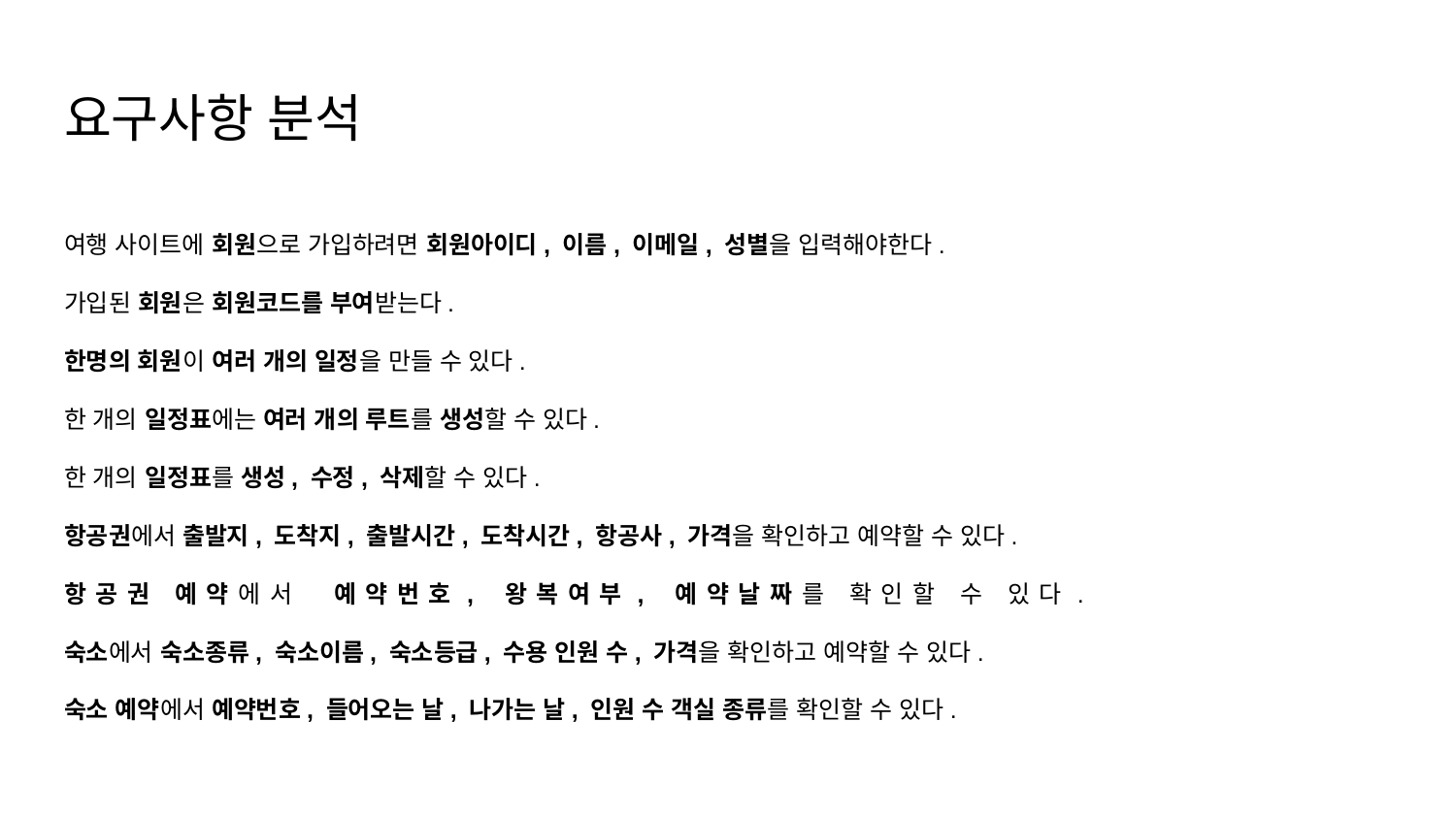

# 요구사항 분석
여행 사이트에 회원으로 가입하려면 회원아이디, 이름, 이메일, 성별을 입력해야한다.
가입된 회원은 회원코드를 부여받는다.
한명의 회원이 여러 개의 일정을 만들 수 있다.
한 개의 일정표에는 여러 개의 루트를 생성할 수 있다.
한 개의 일정표를 생성, 수정, 삭제할 수 있다.
항공권에서 출발지, 도착지, 출발시간, 도착시간, 항공사, 가격을 확인하고 예약할 수 있다.
항공권 예약에서  예약번호, 왕복여부, 예약날짜를 확인할 수 있다.
숙소에서 숙소종류, 숙소이름, 숙소등급, 수용 인원 수, 가격을 확인하고 예약할 수 있다.
숙소 예약에서 예약번호, 들어오는 날, 나가는 날, 인원 수 객실 종류를 확인할 수 있다.